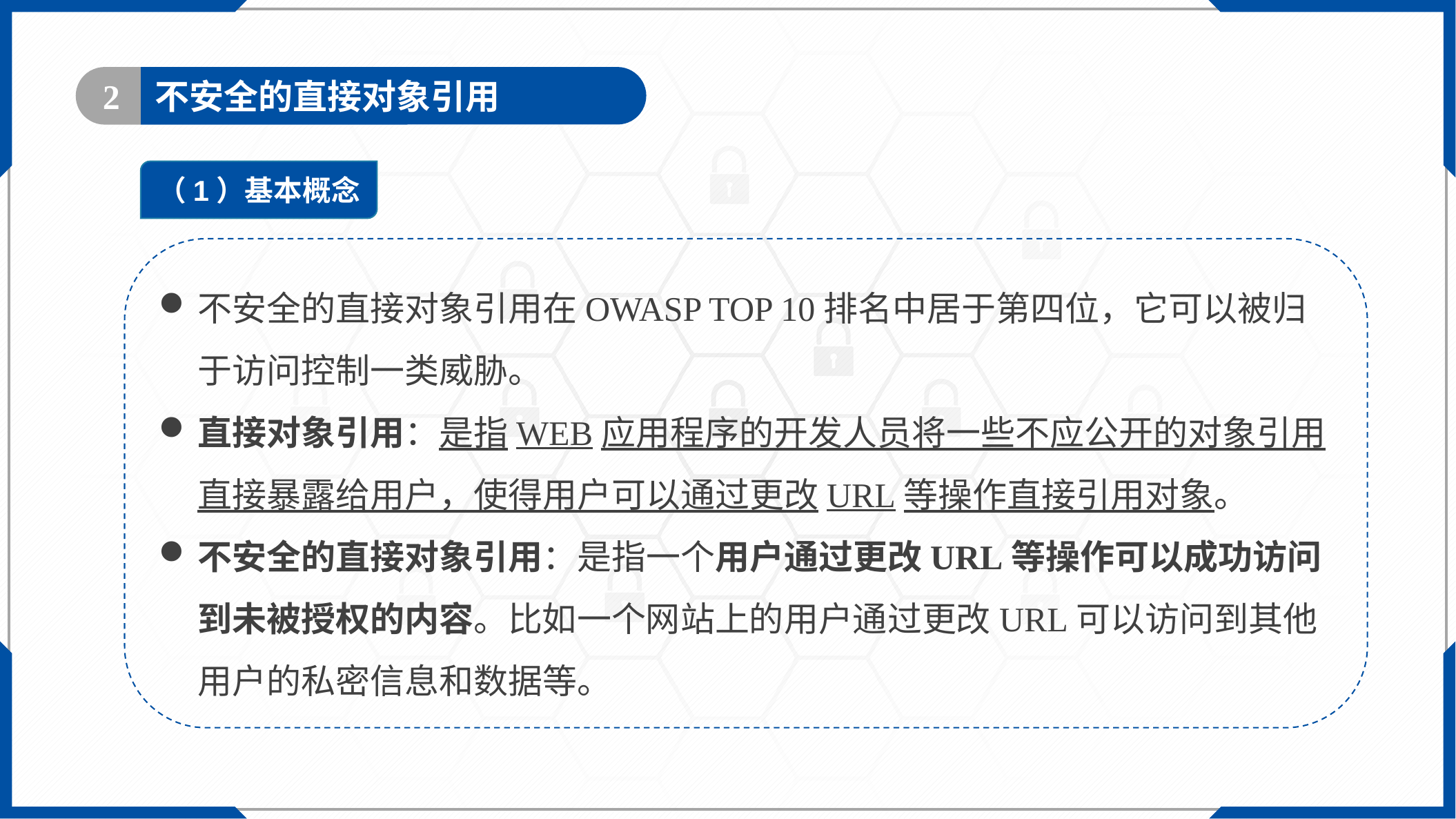

2
不安全的直接对象引用
（1）基本概念
不安全的直接对象引用在OWASP TOP 10排名中居于第四位，它可以被归于访问控制一类威胁。
直接对象引用：是指WEB应用程序的开发人员将一些不应公开的对象引用直接暴露给用户，使得用户可以通过更改URL等操作直接引用对象。
不安全的直接对象引用：是指一个用户通过更改URL等操作可以成功访问到未被授权的内容。比如一个网站上的用户通过更改URL可以访问到其他用户的私密信息和数据等。